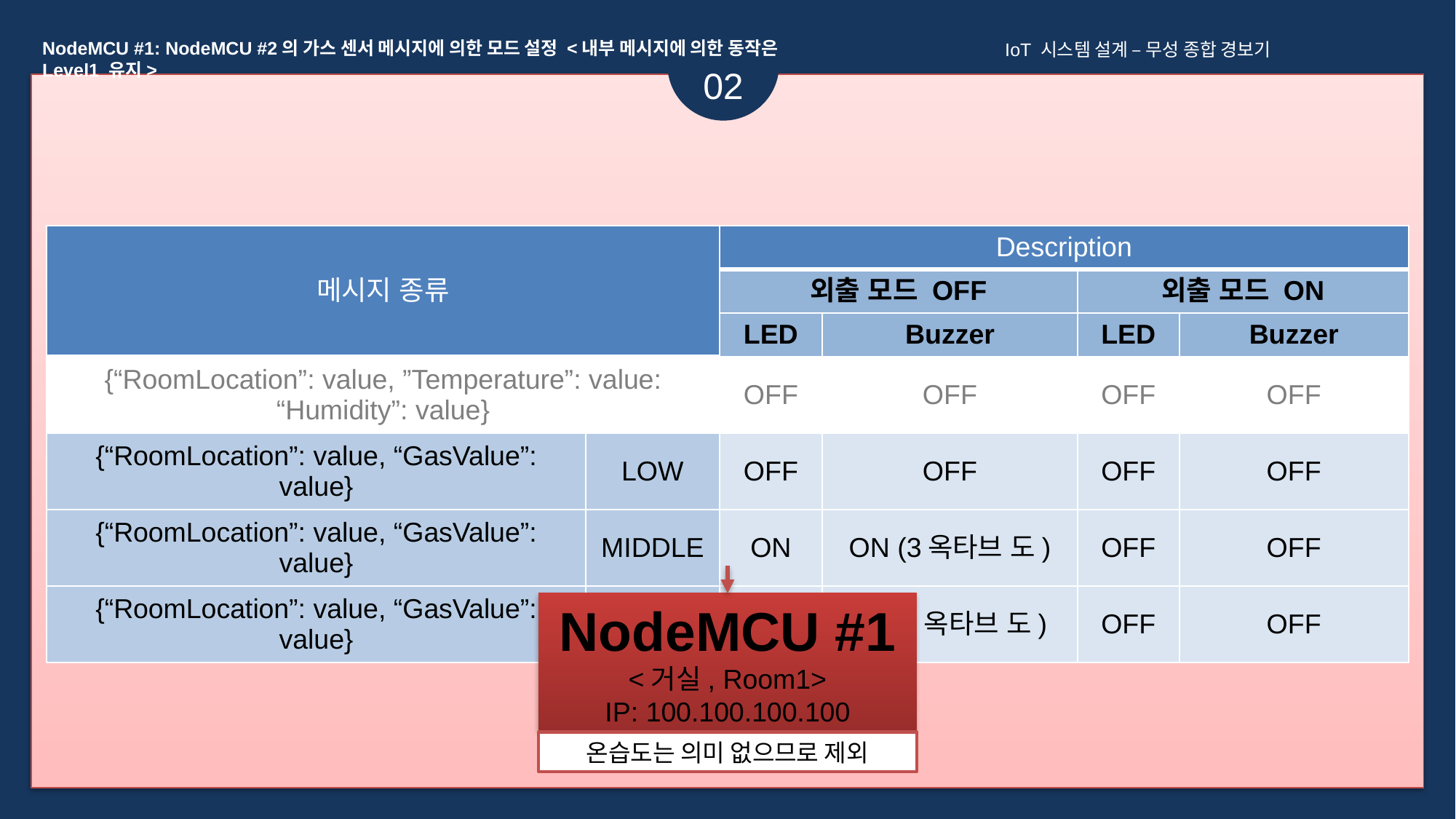

NodeMCU #1: NodeMCU #2의 가스 센서 메시지에 의한 모드 설정 <내부 메시지에 의한 동작은 Level1 유지>
IoT 시스템 설계 – 무성 종합 경보기
02

| 메시지 종류 |  | Description |  |  |  |
| --- | --- | --- | --- | --- | --- |
|  |  | 외출 모드 OFF |  | 외출 모드 ON |  |
|  |  | LED | Buzzer | LED | Buzzer |
| {“RoomLocation”: value, ”Temperature”: value: “Humidity”: value} |  | OFF | OFF | OFF | OFF |
| {“RoomLocation”: value, “GasValue”: value} | LOW | OFF | OFF | OFF | OFF |
| {“RoomLocation”: value, “GasValue”: value} | MIDDLE | ON | ON (3옥타브 도) | OFF | OFF |
| {“RoomLocation”: value, “GasValue”: value} | HIGH | ON | ON(4옥타브 도) | OFF | OFF |
NodeMCU #1
<거실, Room1>
IP: 100.100.100.100
온습도는 의미 없으므로 제외